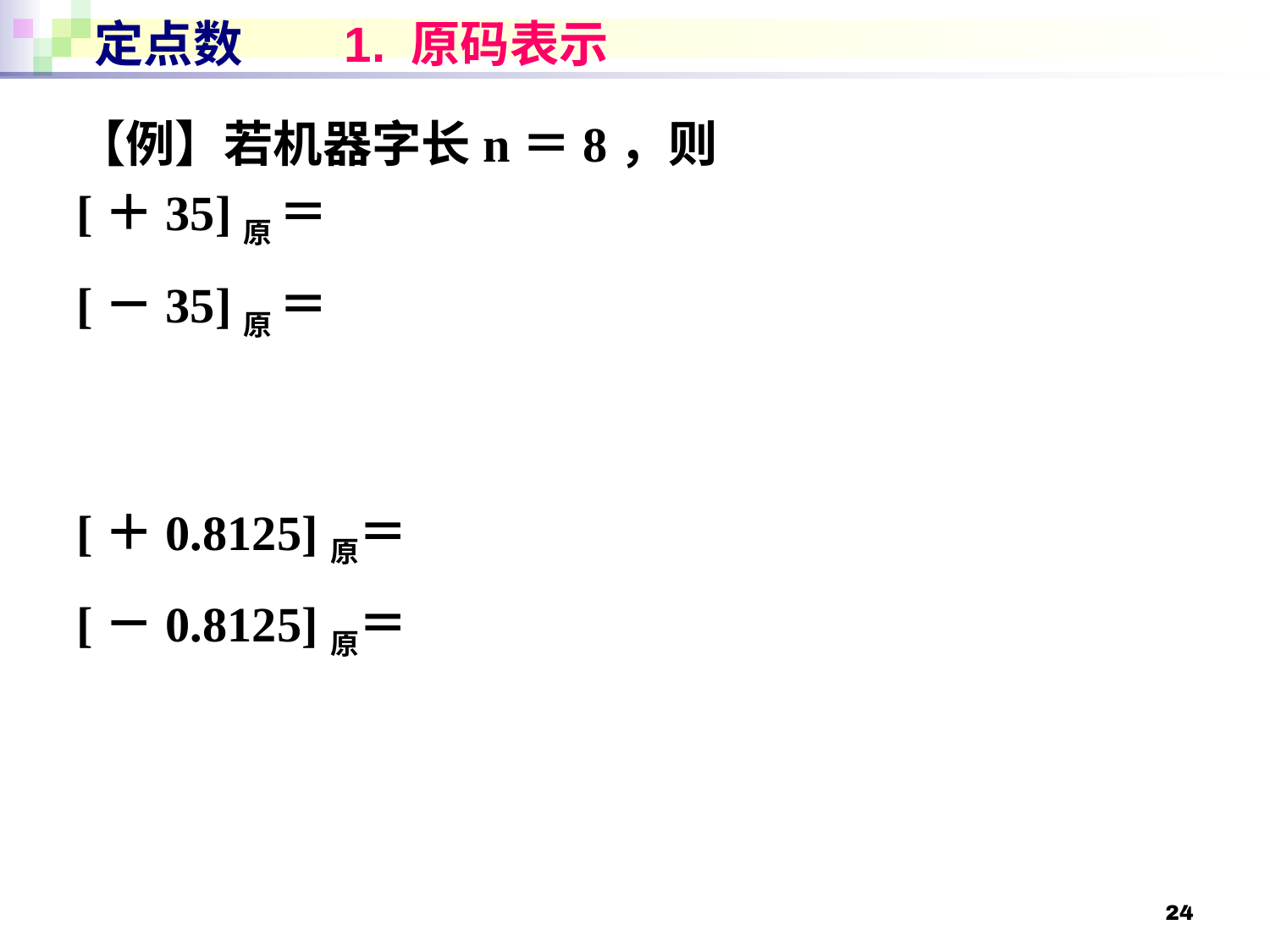

# 定点数        1. 原码表示
【例】若机器字长n＝8，则
[＋35]原 ＝(00100011)2
[－35]原 ＝27－(－35)
	    ＝(10000000)2＋(00100011)2
	      ＝(10100011)2
[＋0.8125]原＝(0.1101000)2
[－0.8125]原＝1－(－0.8125)
		＝(1.0000000)2＋(0.1101000)2
		＝(1.1101000)2
24